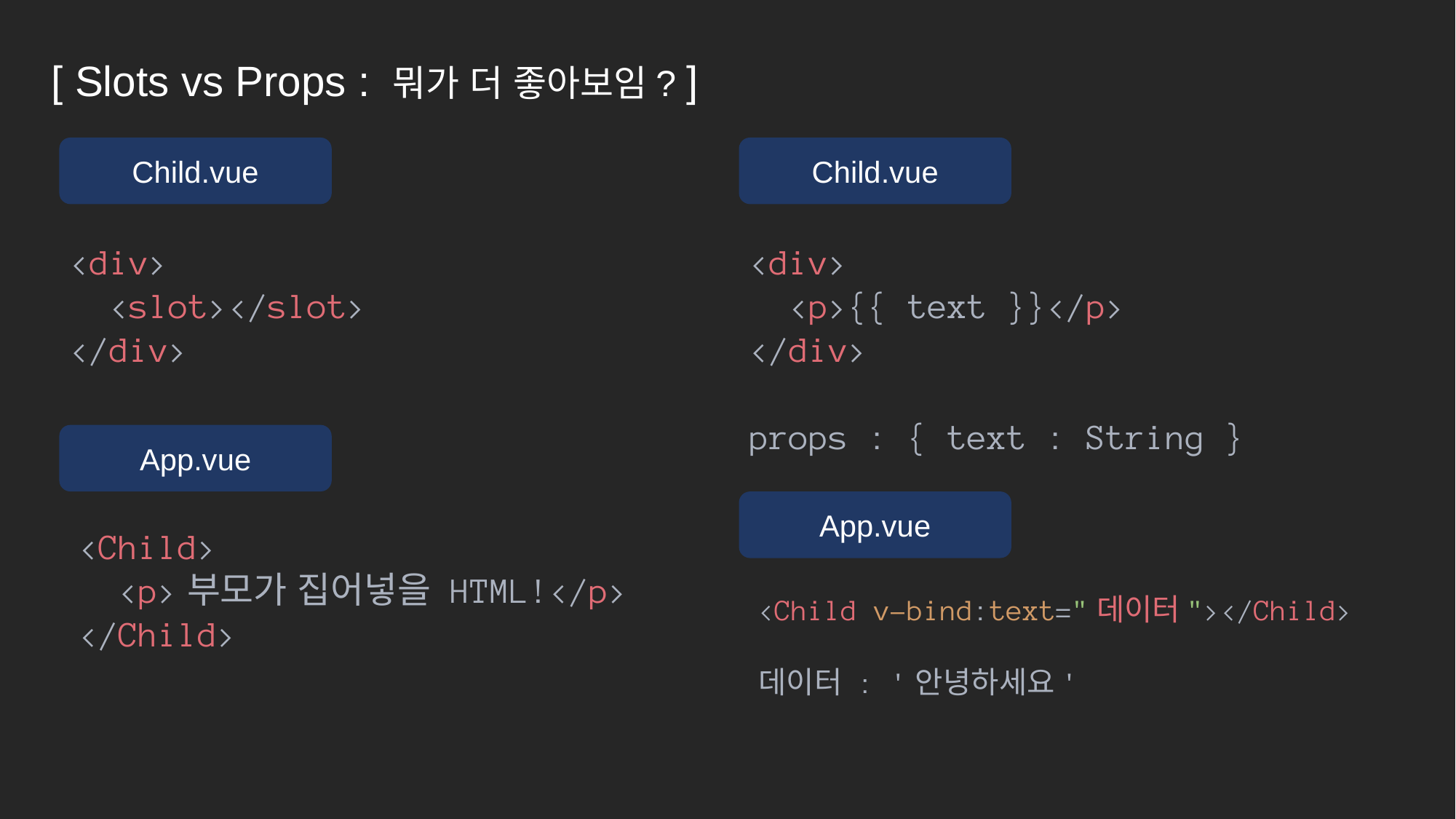

[ Slots vs Props : 뭐가 더 좋아보임? ]
Child.vue
Child.vue
<div>
  <slot></slot>
</div>
<div>
  <p>{{ text }}</p>
</div>

props : { text : String }
App.vue
App.vue
<Child>
  <p>부모가 집어넣을 HTML!</p>
</Child>
<Child v-bind:text="데이터"></Child>

데이터 : '안녕하세요'